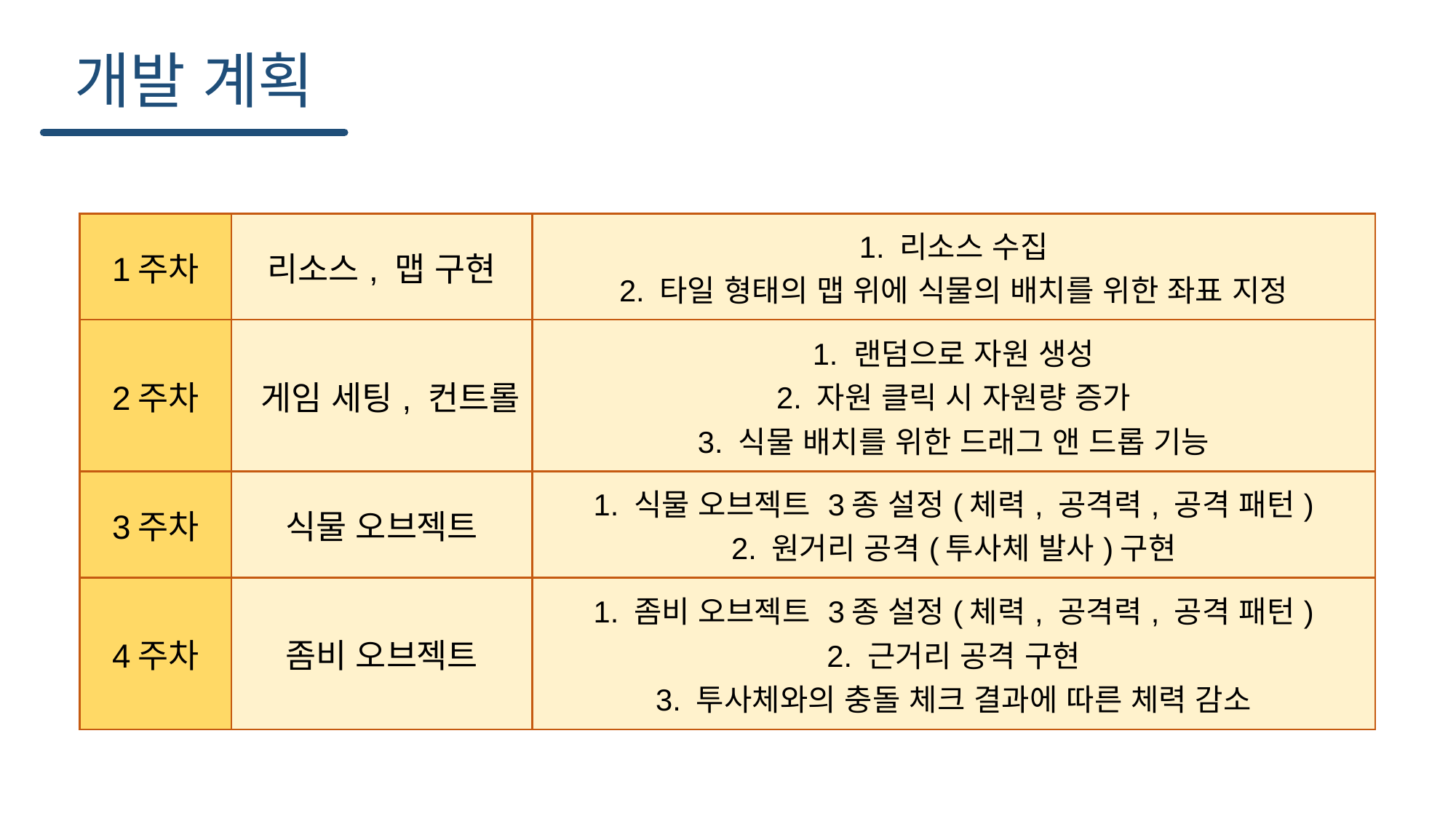

개발 계획
| 1주차 | 리소스, 맵 구현 | 1. 리소스 수집 2. 타일 형태의 맵 위에 식물의 배치를 위한 좌표 지정 |
| --- | --- | --- |
| 2주차 | 게임 세팅, 컨트롤 | 랜덤으로 자원 생성 2. 자원 클릭 시 자원량 증가 3. 식물 배치를 위한 드래그 앤 드롭 기능 |
| 3주차 | 식물 오브젝트 | 1. 식물 오브젝트 3종 설정(체력, 공격력, 공격 패턴) 2. 원거리 공격(투사체 발사)구현 |
| 4주차 | 좀비 오브젝트 | 1. 좀비 오브젝트 3종 설정(체력, 공격력, 공격 패턴) 2. 근거리 공격 구현 3. 투사체와의 충돌 체크 결과에 따른 체력 감소 |